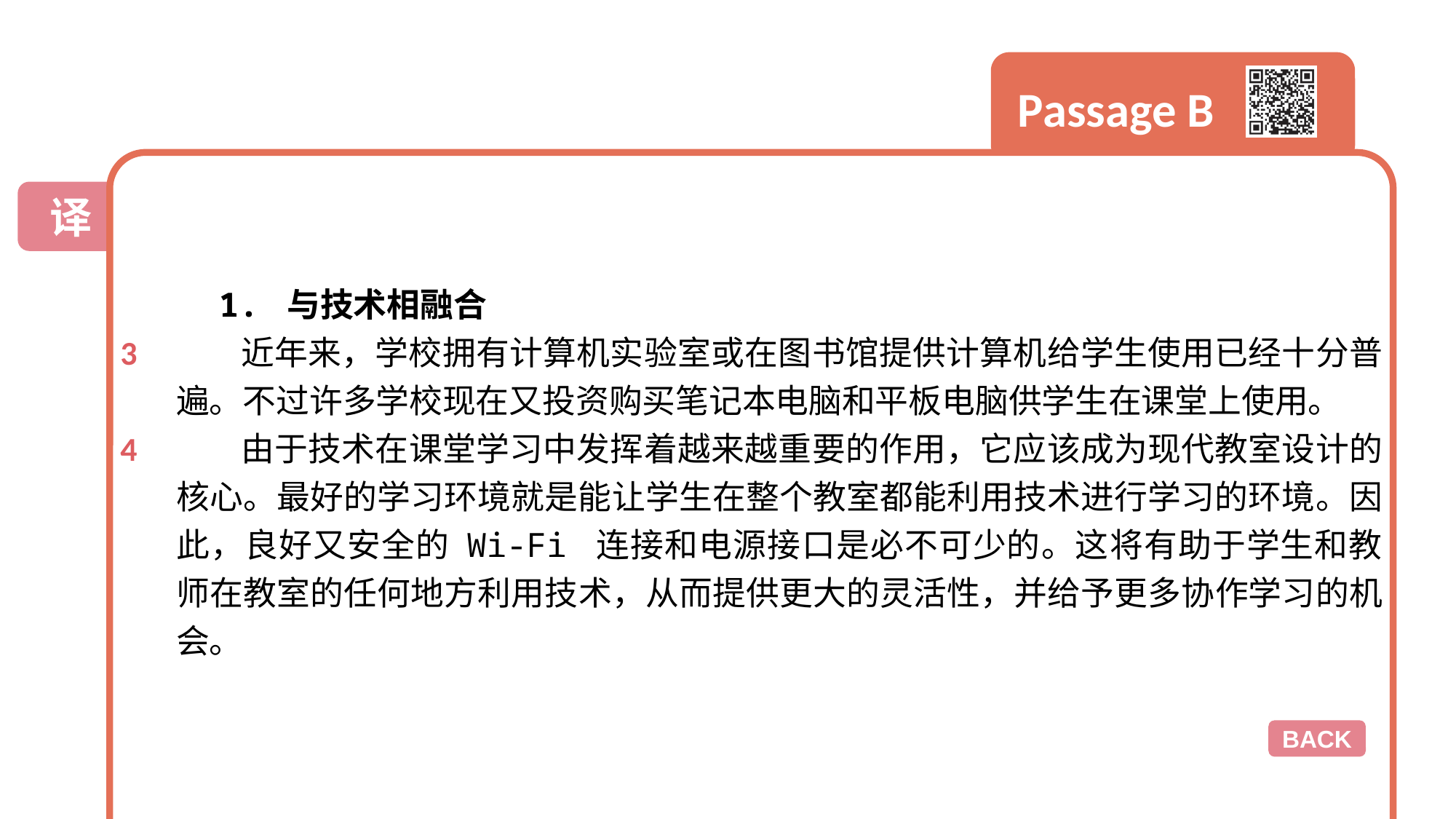

1. 与技术相融合
近年来，学校拥有计算机实验室或在图书馆提供计算机给学生使用已经十分普遍。不过许多学校现在又投资购买笔记本电脑和平板电脑供学生在课堂上使用。
由于技术在课堂学习中发挥着越来越重要的作用，它应该成为现代教室设计的核心。最好的学习环境就是能让学生在整个教室都能利用技术进行学习的环境。因此，良好又安全的 Wi-Fi 连接和电源接口是必不可少的。这将有助于学生和教师在教室的任何地方利用技术，从而提供更大的灵活性，并给予更多协作学习的机会。

3

4

BACK